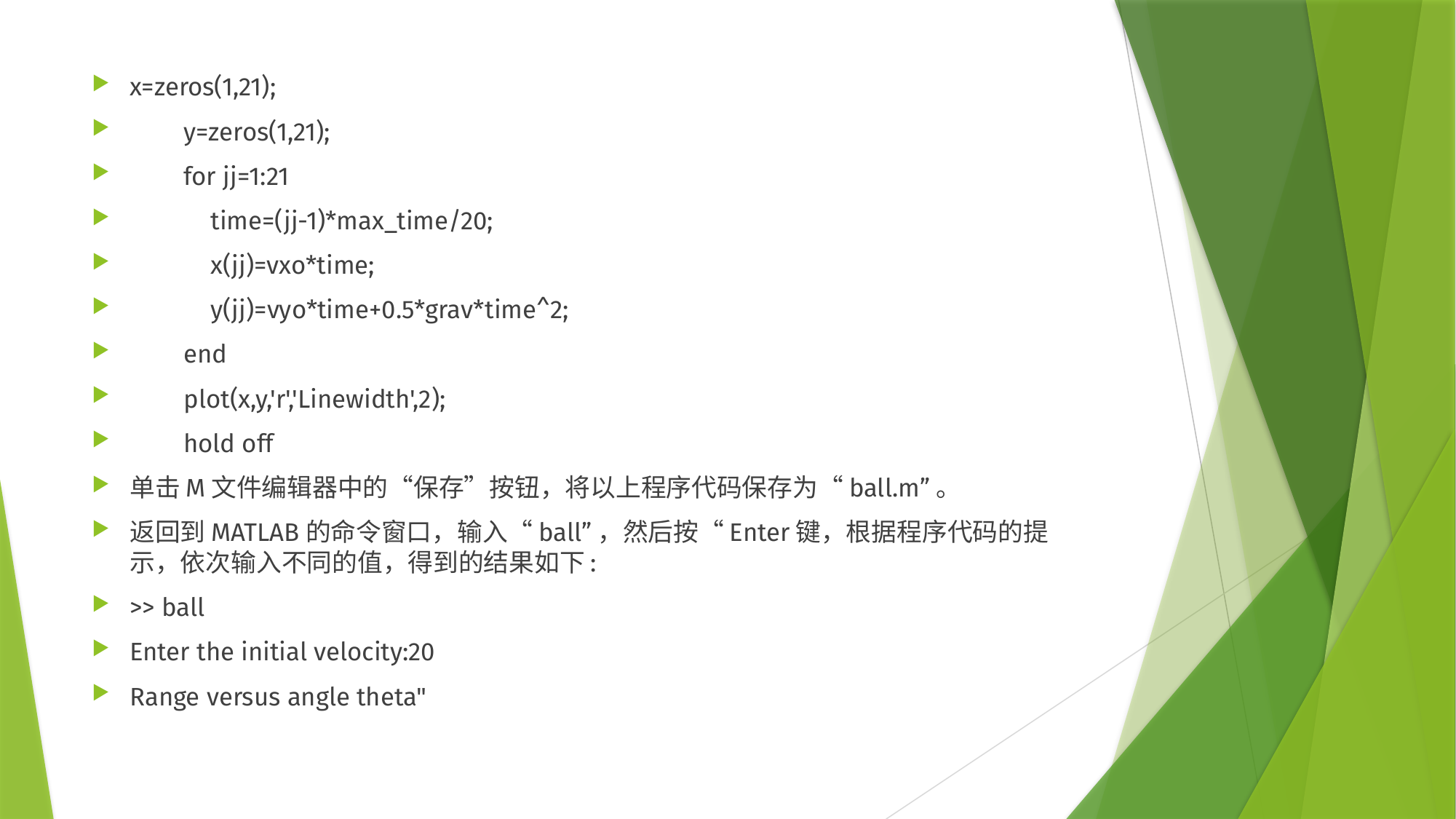

x=zeros(1,21);
        y=zeros(1,21);
        for jj=1:21
            time=(jj-1)*max_time/20;
            x(jj)=vxo*time;
            y(jj)=vyo*time+0.5*grav*time^2;
        end
        plot(x,y,'r','Linewidth',2);
        hold off
单击M文件编辑器中的“保存”按钮，将以上程序代码保存为“ball.m”。
返回到MATLAB的命令窗口，输入“ball”，然后按“Enter键，根据程序代码的提示，依次输入不同的值，得到的结果如下:
>> ball
Enter the initial velocity:20
Range versus angle theta"